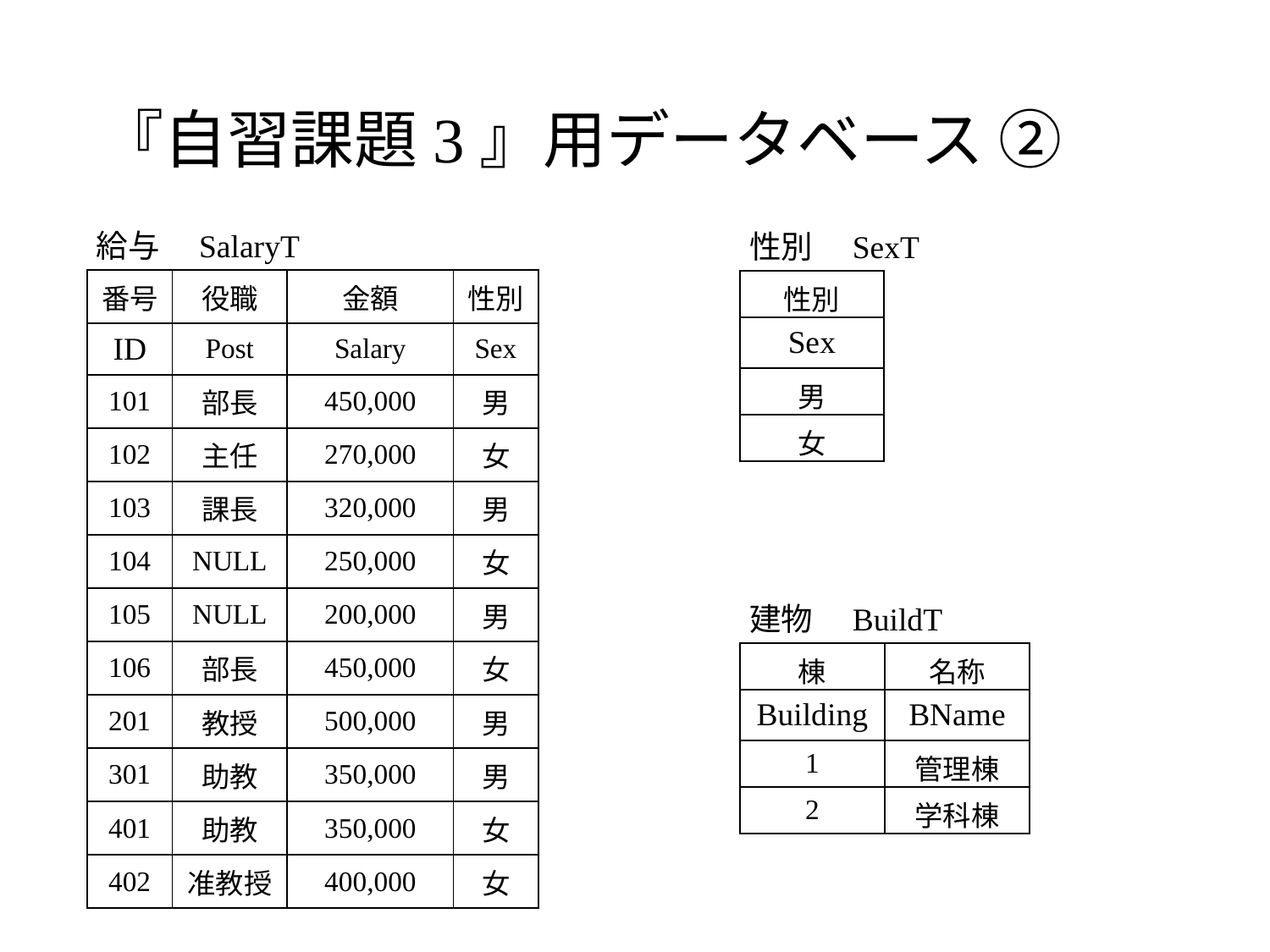

# 『自習課題3』用データベース ②
給与　SalaryT
性別　SexT
| 番号 | 役職 | 金額 | 性別 |
| --- | --- | --- | --- |
| ID | Post | Salary | Sex |
| 101 | 部長 | 450,000 | 男 |
| 102 | 主任 | 270,000 | 女 |
| 103 | 課長 | 320,000 | 男 |
| 104 | NULL | 250,000 | 女 |
| 105 | NULL | 200,000 | 男 |
| 106 | 部長 | 450,000 | 女 |
| 201 | 教授 | 500,000 | 男 |
| 301 | 助教 | 350,000 | 男 |
| 401 | 助教 | 350,000 | 女 |
| 402 | 准教授 | 400,000 | 女 |
| 性別 |
| --- |
| Sex |
| 男 |
| 女 |
建物　BuildT
| 棟 | 名称 |
| --- | --- |
| Building | BName |
| 1 | 管理棟 |
| 2 | 学科棟 |